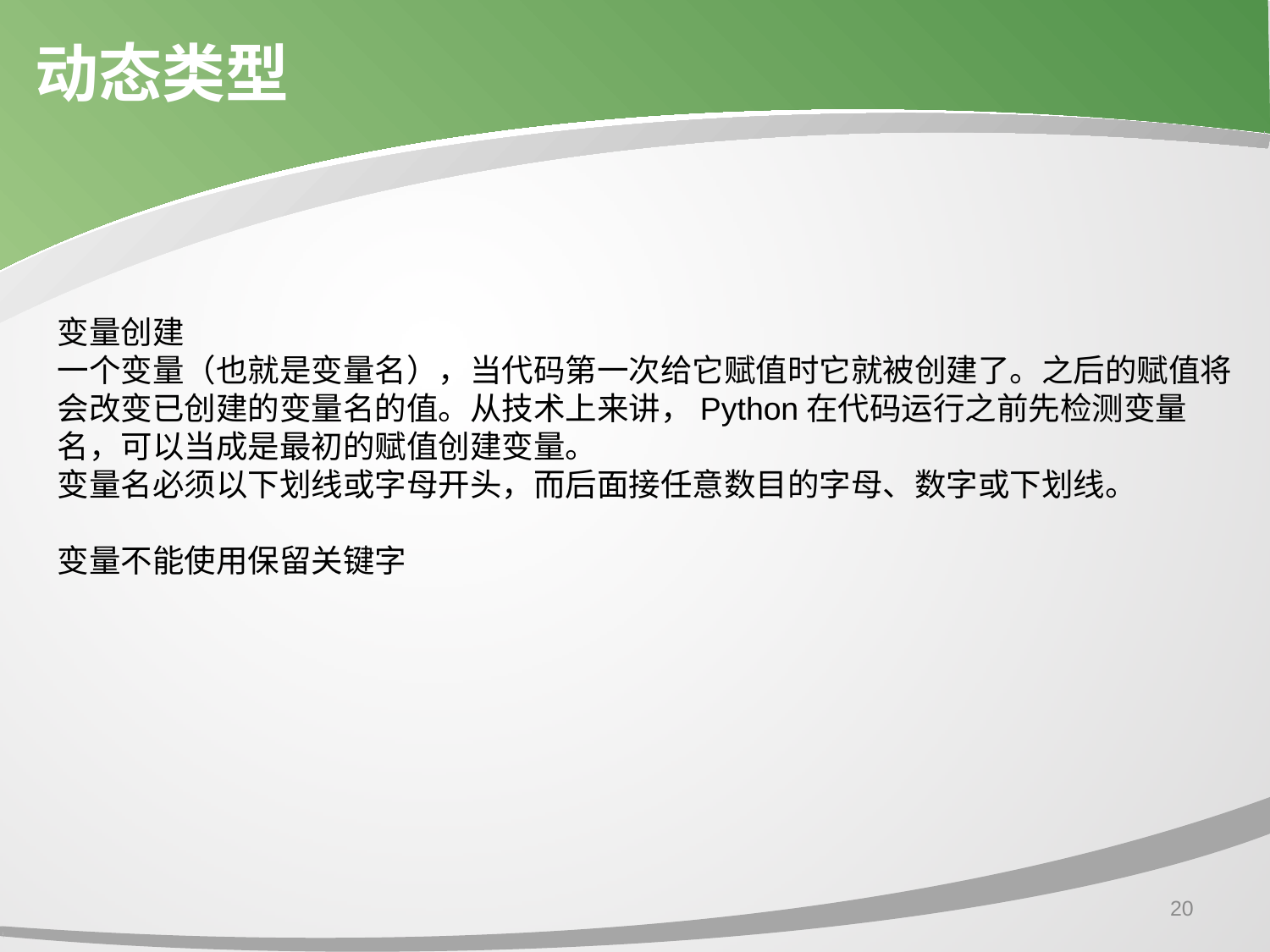

# 动态类型
变量创建
一个变量（也就是变量名），当代码第一次给它赋值时它就被创建了。之后的赋值将会改变已创建的变量名的值。从技术上来讲，Python在代码运行之前先检测变量名，可以当成是最初的赋值创建变量。
变量名必须以下划线或字母开头，而后面接任意数目的字母、数字或下划线。

变量不能使用保留关键字
20